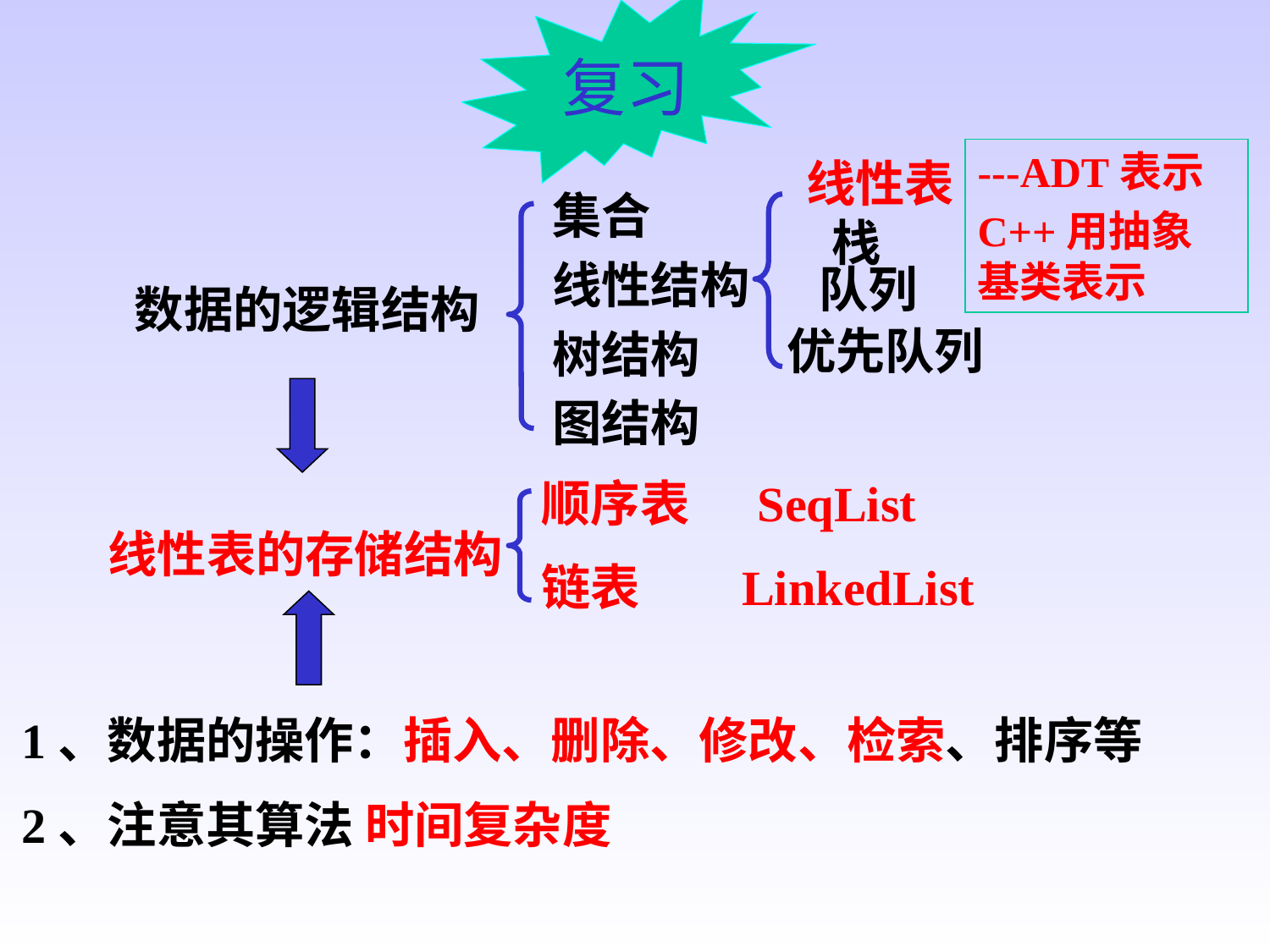

复习
---ADT表示
C++用抽象基类表示
 线性表
集合
线性结构
树结构
图结构

 数据的逻辑结构

顺序表     SeqList
链表        LinkedList

 线性表的存储结构

 栈
队列
 优先队列
1、数据的操作：插入、删除、修改、检索、排序等
2、注意其算法 时间复杂度